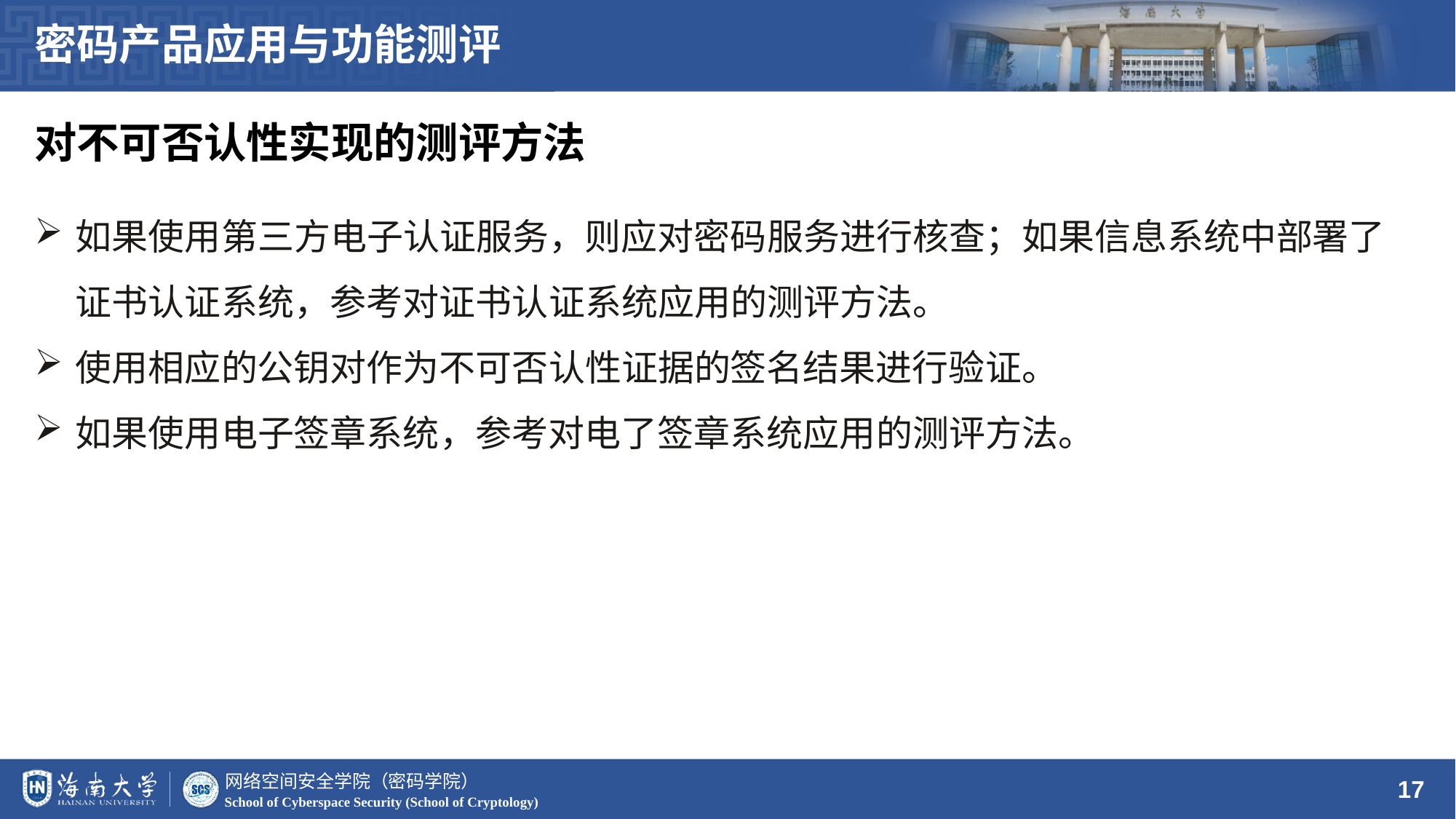

密码产品应用与功能测评
对不可否认性实现的测评方法
如果使用第三方电子认证服务，则应对密码服务进行核查；如果信息系统中部署了证书认证系统，参考对证书认证系统应用的测评方法。
使用相应的公钥对作为不可否认性证据的签名结果进行验证。
如果使用电子签章系统，参考对电了签章系统应用的测评方法。
17